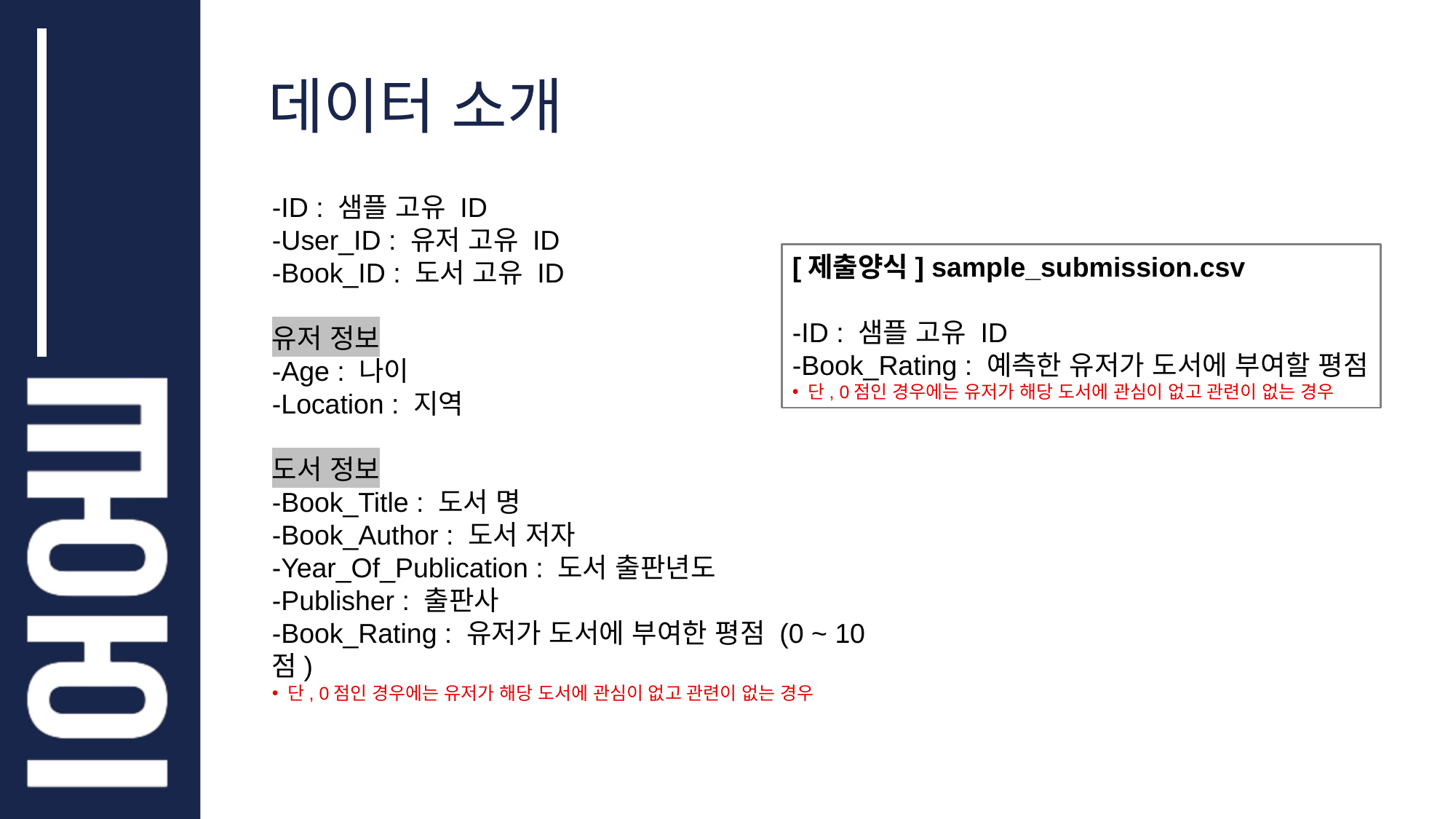

데이터 소개
-ID : 샘플 고유 ID
-User_ID : 유저 고유 ID
-Book_ID : 도서 고유 ID

유저 정보
-Age : 나이
-Location : 지역

도서 정보
-Book_Title : 도서 명
-Book_Author : 도서 저자
-Year_Of_Publication : 도서 출판년도
-Publisher : 출판사
-Book_Rating : 유저가 도서에 부여한 평점 (0 ~ 10점)
 단, 0점인 경우에는 유저가 해당 도서에 관심이 없고 관련이 없는 경우
[제출양식] sample_submission.csv

-ID : 샘플 고유 ID
-Book_Rating : 예측한 유저가 도서에 부여할 평점
 단, 0점인 경우에는 유저가 해당 도서에 관심이 없고 관련이 없는 경우